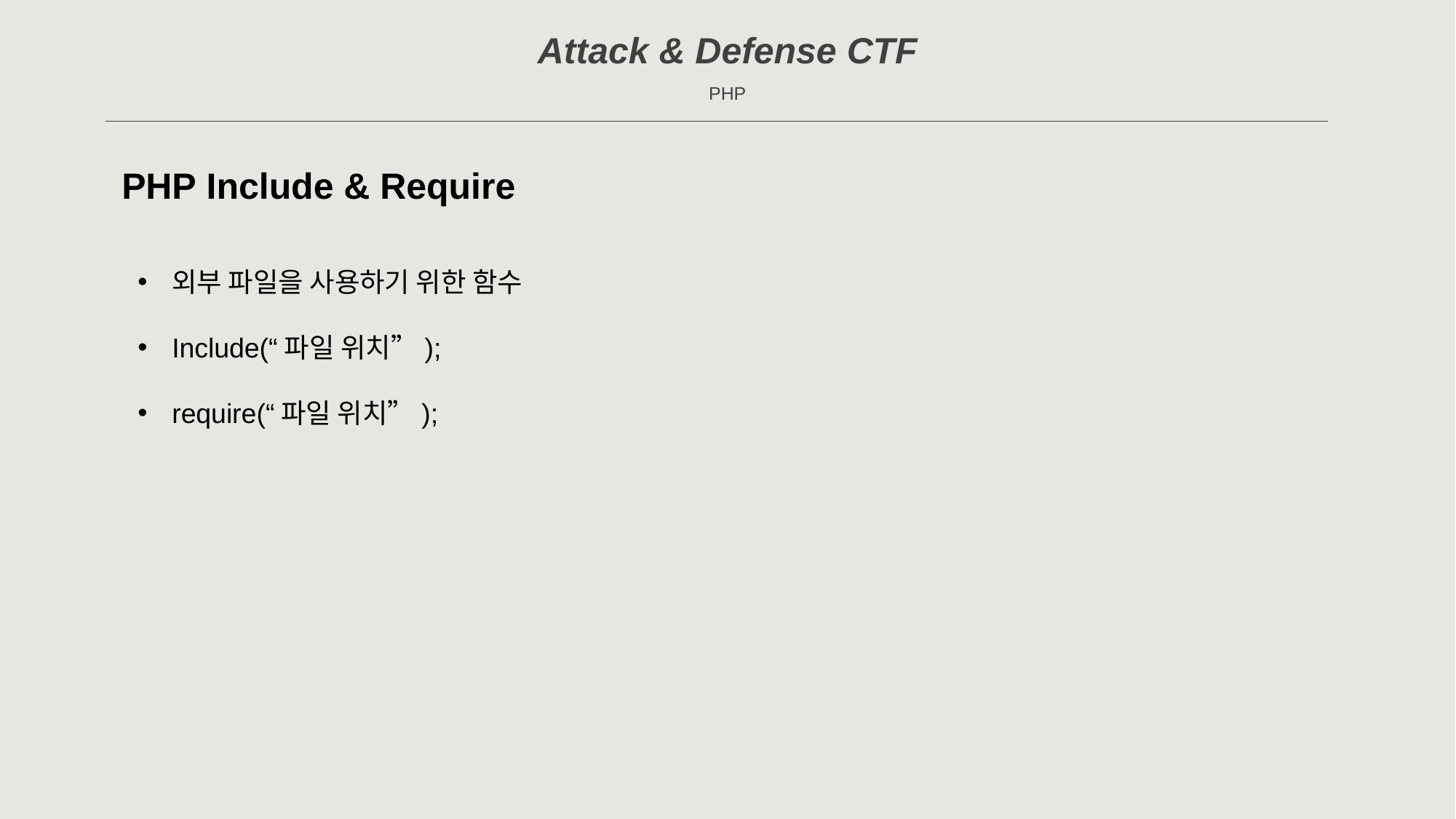

Attack & Defense CTF
PHP
PHP Include & Require
외부 파일을 사용하기 위한 함수
Include(“파일 위치”);
require(“파일 위치”);